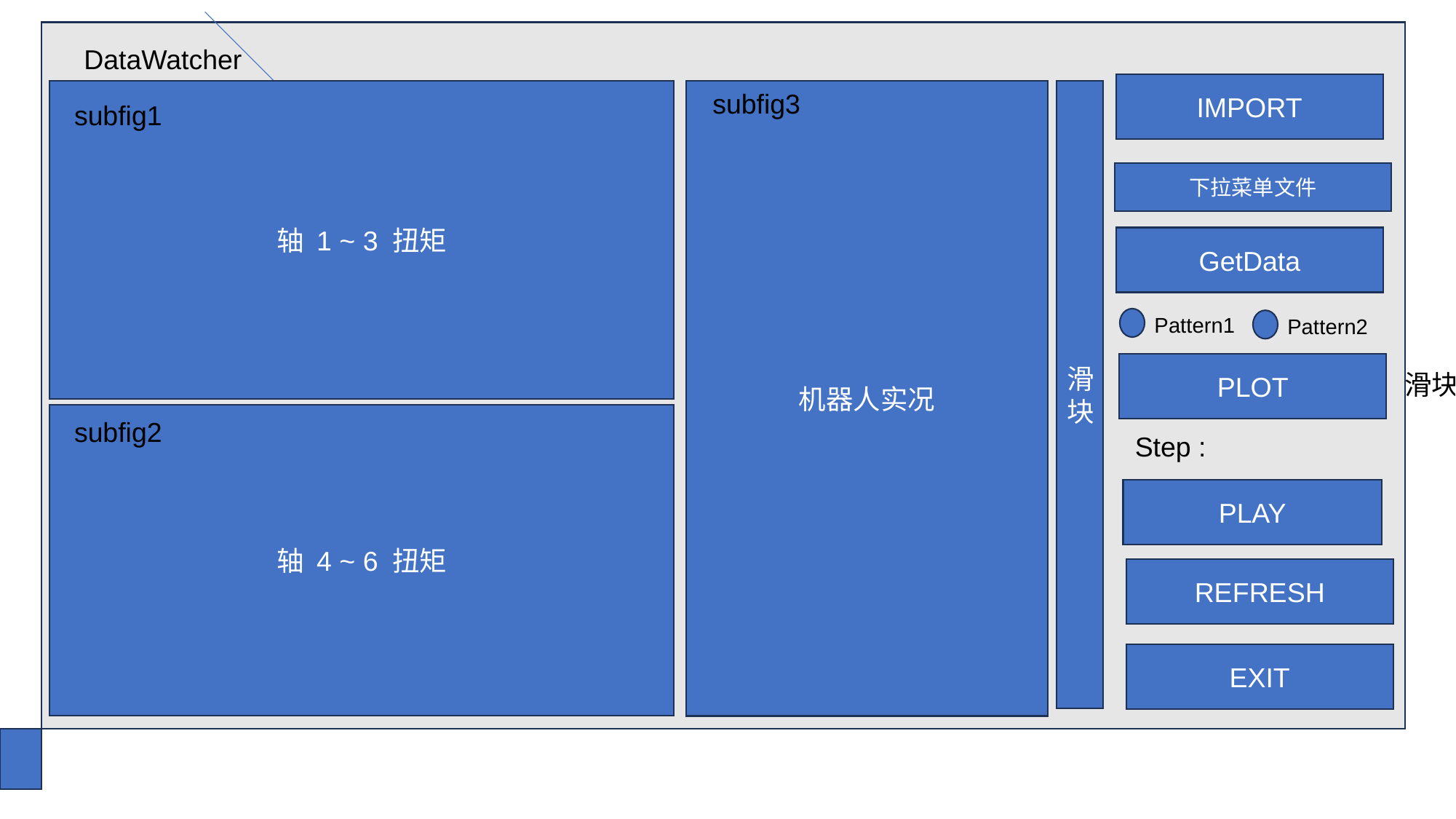

DataWatcher
IMPORT
滑块
轴 1 ~ 3 扭矩
机器人实况
subfig3
subfig1
下拉菜单文件
GetData
Pattern1

Pattern2

PLOT
滑块松手会自动调取PLOT中的函数
轴 4 ~ 6 扭矩
subfig2
Step :
PLAY
REFRESH
EXIT